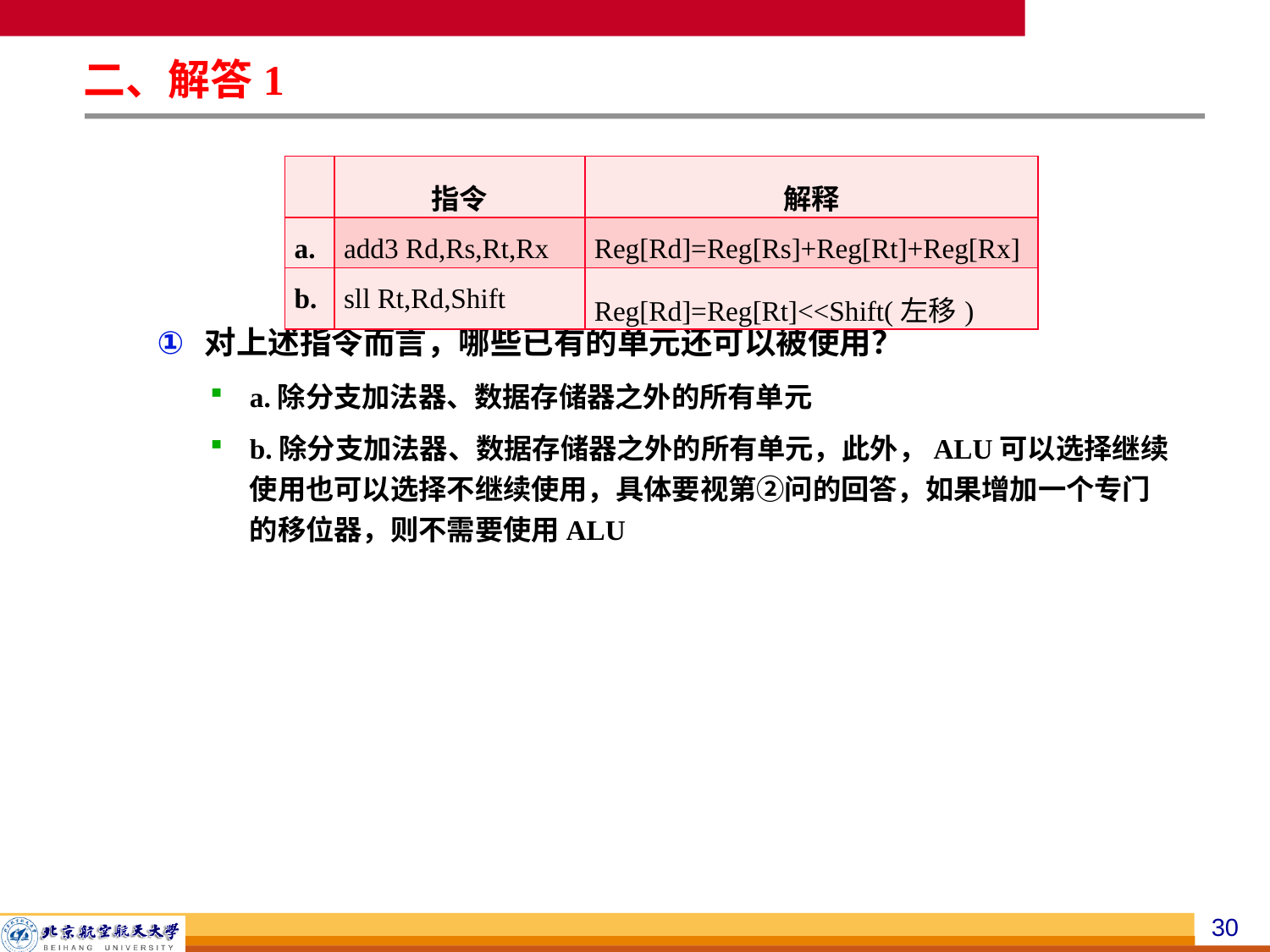

二、解答1

对上述指令而言，哪些已有的单元还可以被使用？
a.除分支加法器、数据存储器之外的所有单元
b.除分支加法器、数据存储器之外的所有单元，此外，ALU可以选择继续使用也可以选择不继续使用，具体要视第②问的回答，如果增加一个专门的移位器，则不需要使用ALU
|  | 指令 | 解释 |
| --- | --- | --- |
| a. | add3 Rd,Rs,Rt,Rx | Reg[Rd]=Reg[Rs]+Reg[Rt]+Reg[Rx] |
| b. | sll Rt,Rd,Shift | Reg[Rd]=Reg[Rt]<<Shift(左移) |